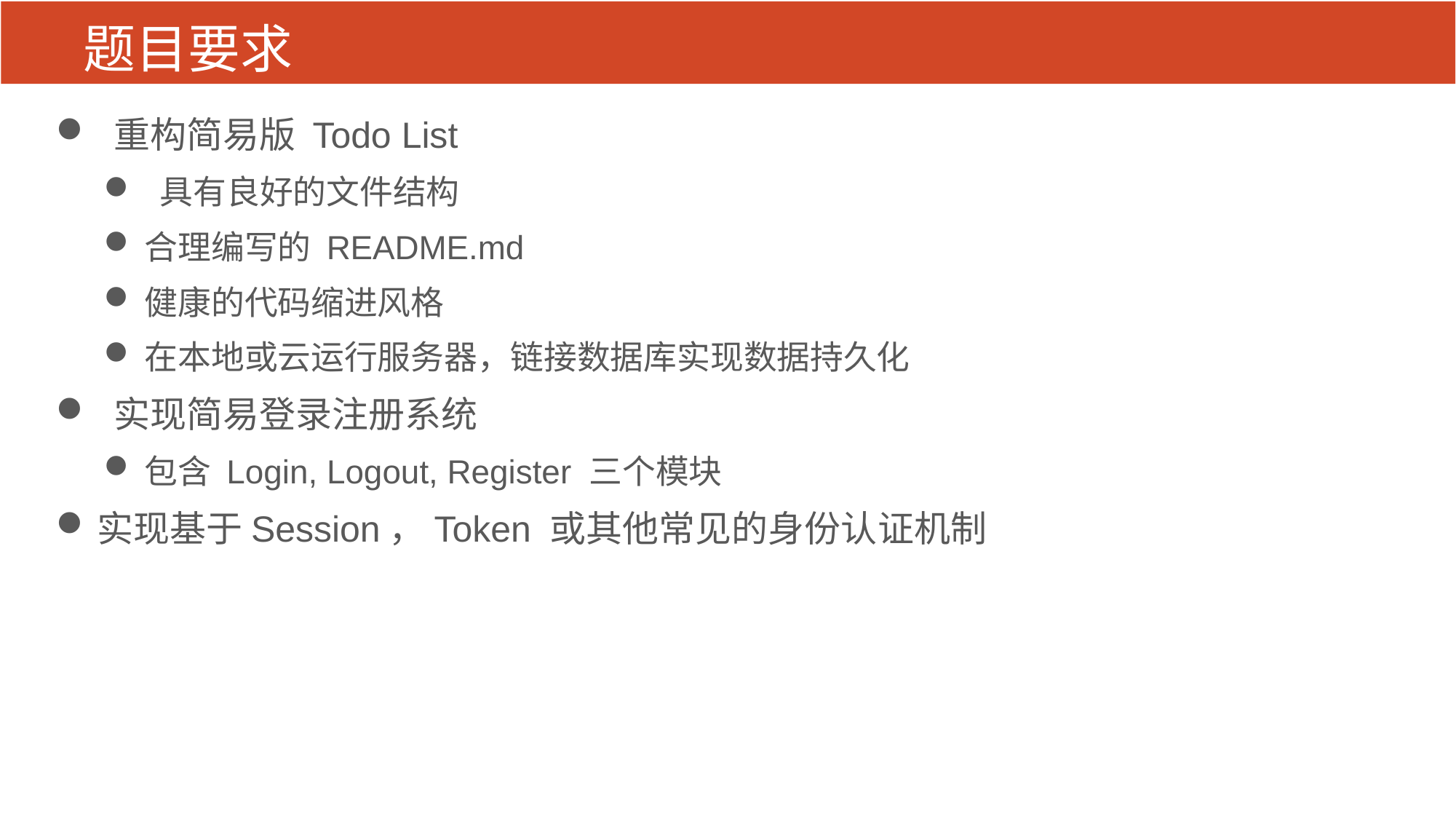

# 题目要求
 重构简易版 Todo List
 具有良好的文件结构
合理编写的 README.md
健康的代码缩进风格
在本地或云运行服务器，链接数据库实现数据持久化
 实现简易登录注册系统
包含 Login, Logout, Register 三个模块
实现基于Session，Token 或其他常见的身份认证机制